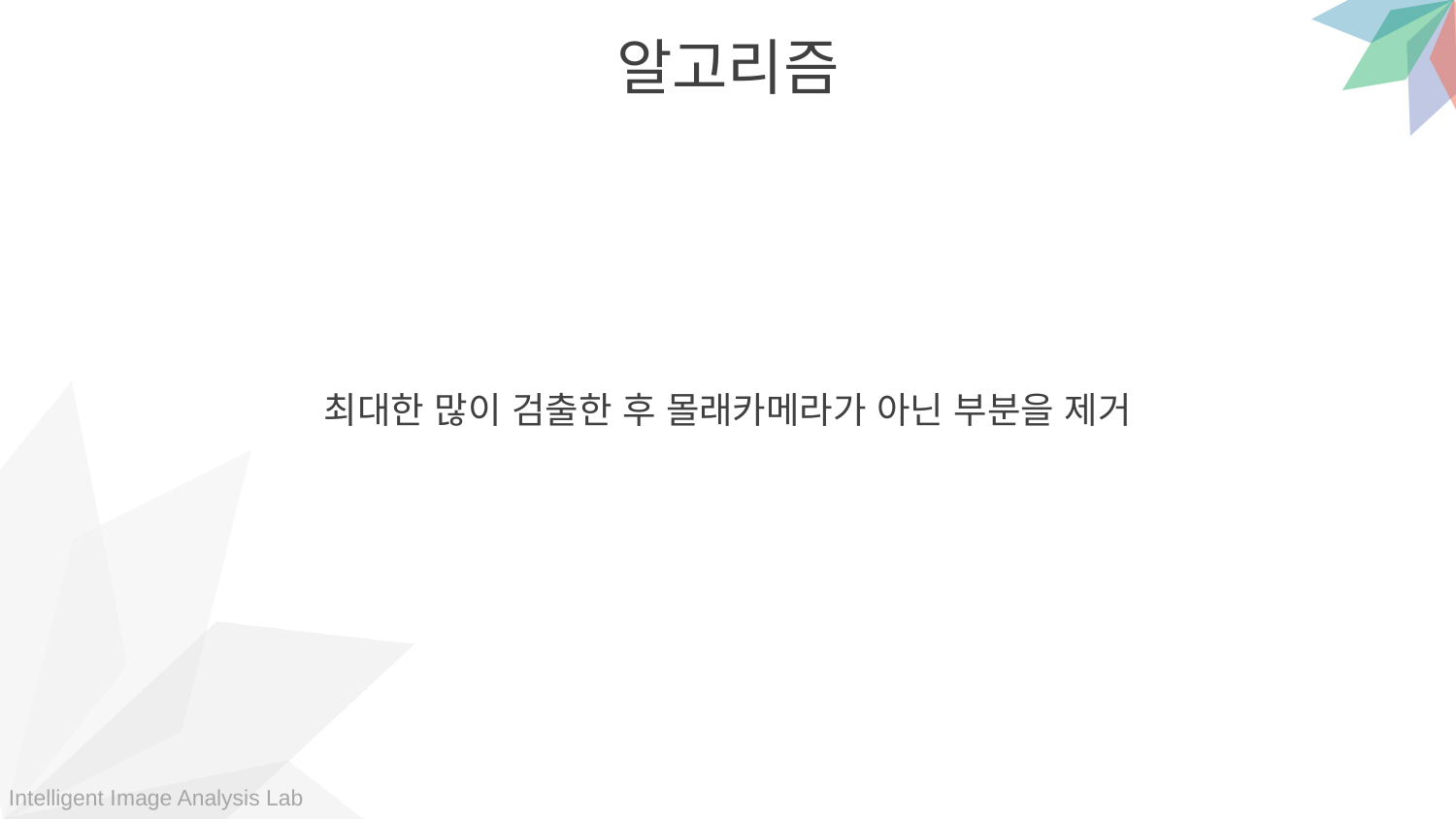

알고리즘
최대한 많이 검출한 후 몰래카메라가 아닌 부분을 제거